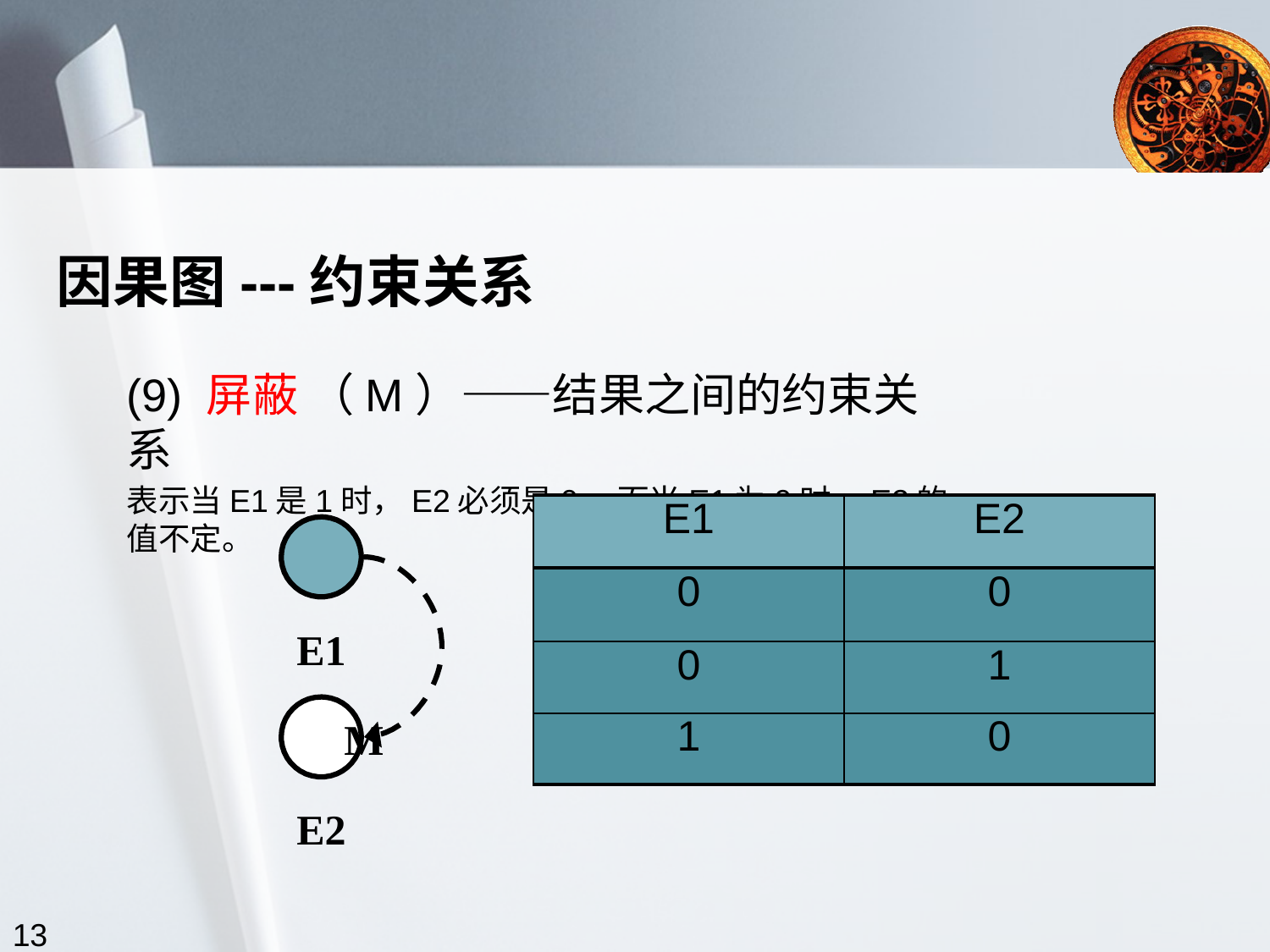

因果图---约束关系
(9) 屏蔽 （M）——结果之间的约束关系
表示当E1是1时，E2必须是0。而当E1为0时，E2的值不定。

E1

M

E2
| E1 | E2 |
| --- | --- |
| 0 | 0 |
| 0 | 1 |
| 1 | 0 |

13